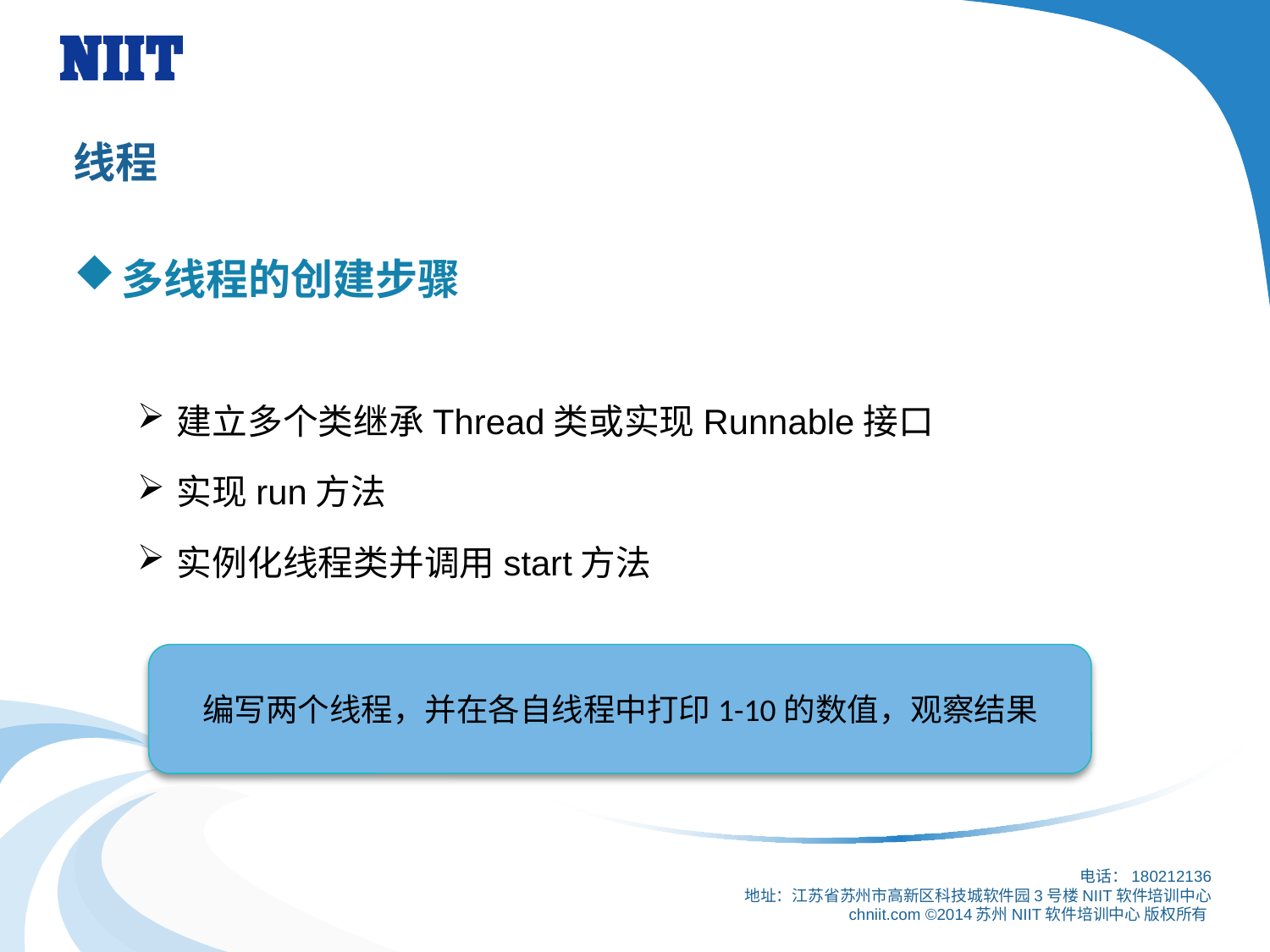

# 线程
多线程的创建步骤

建立多个类继承Thread类或实现Runnable接口
实现run方法
实例化线程类并调用start方法
编写两个线程，并在各自线程中打印1-10的数值，观察结果